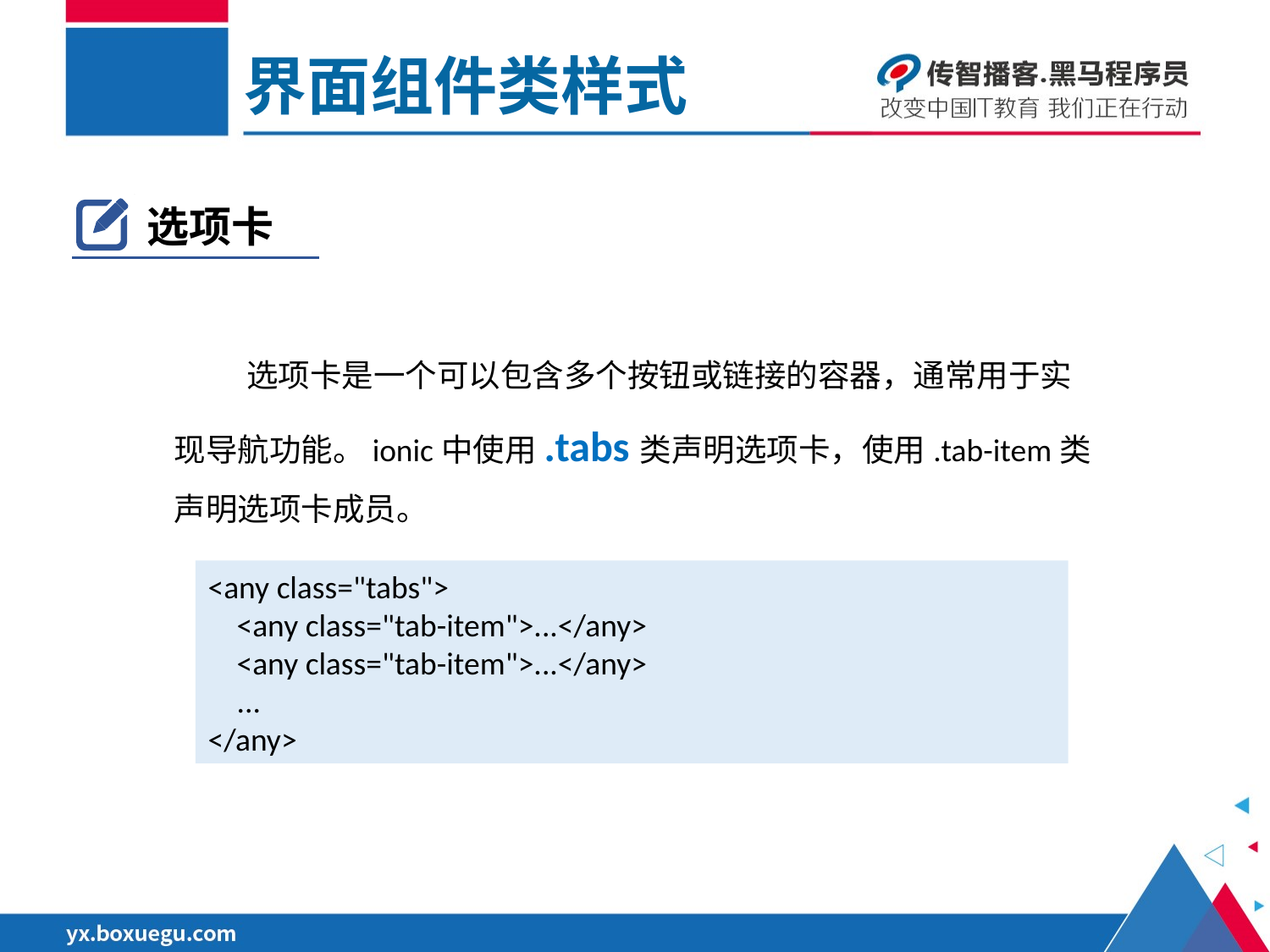

界面组件类样式
选项卡

         选项卡是一个可以包含多个按钮或链接的容器，通常用于实现导航功能。ionic中使用.tabs类声明选项卡，使用.tab-item类声明选项卡成员。
<any class="tabs">
    <any class="tab-item">...</any>
    <any class="tab-item">...</any>
    ...
</any>